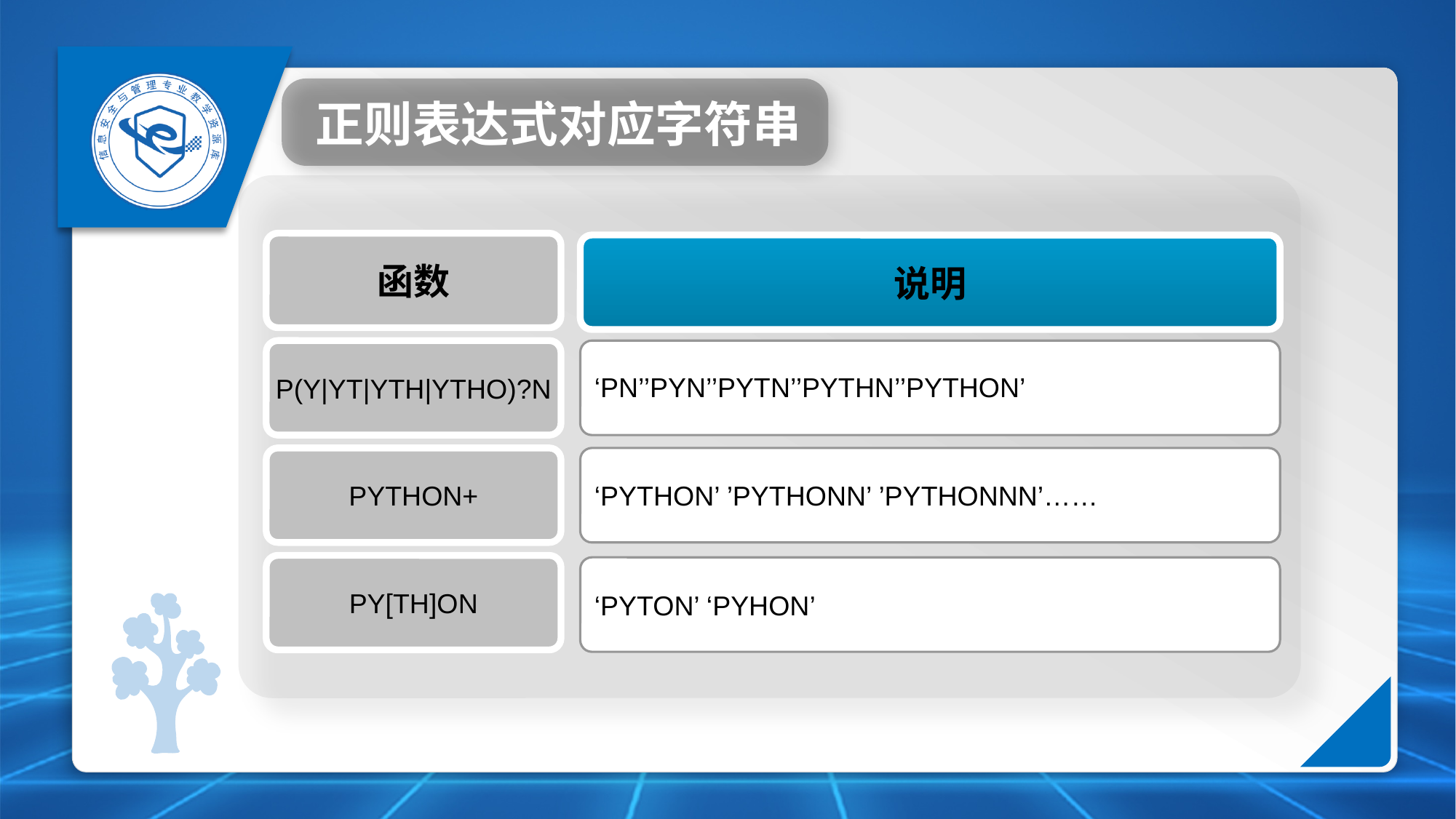

正则表达式对应字符串

函数
说明
P(Y|YT|YTH|YTHO)?N
‘PN’’PYN’’PYTN’’PYTHN’’PYTHON’
PYTHON+
‘PYTHON’ ’PYTHONN’ ’PYTHONNN’……
PY[TH]ON
‘PYTON’ ‘PYHON’